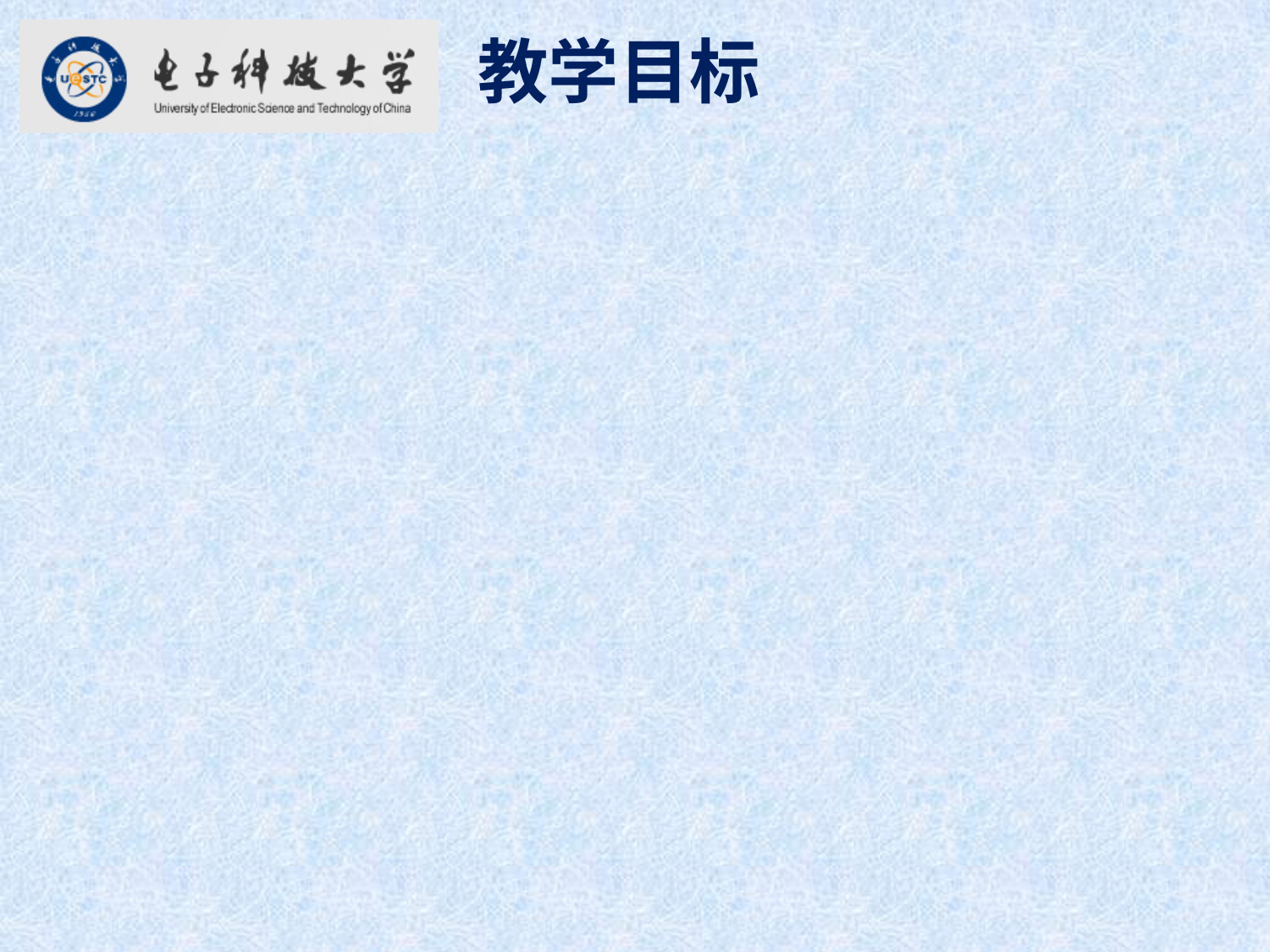

教学目标
认识常用的数据分类与聚类的原理，并比较不同的分类与聚类方法之间的区别。

掌握贝叶斯公式在机器学习中的应用思路，明确分类器相关的基本概念，理解朴素贝叶斯分类器、AdaBoost分类器、支持向量机、K近邻、K-Means等算法，了解数据空间的转换与核方法、感知机、逻辑回归、深度学习、极大似然估计和期望最大化方法，了解分类器设计一般规则。